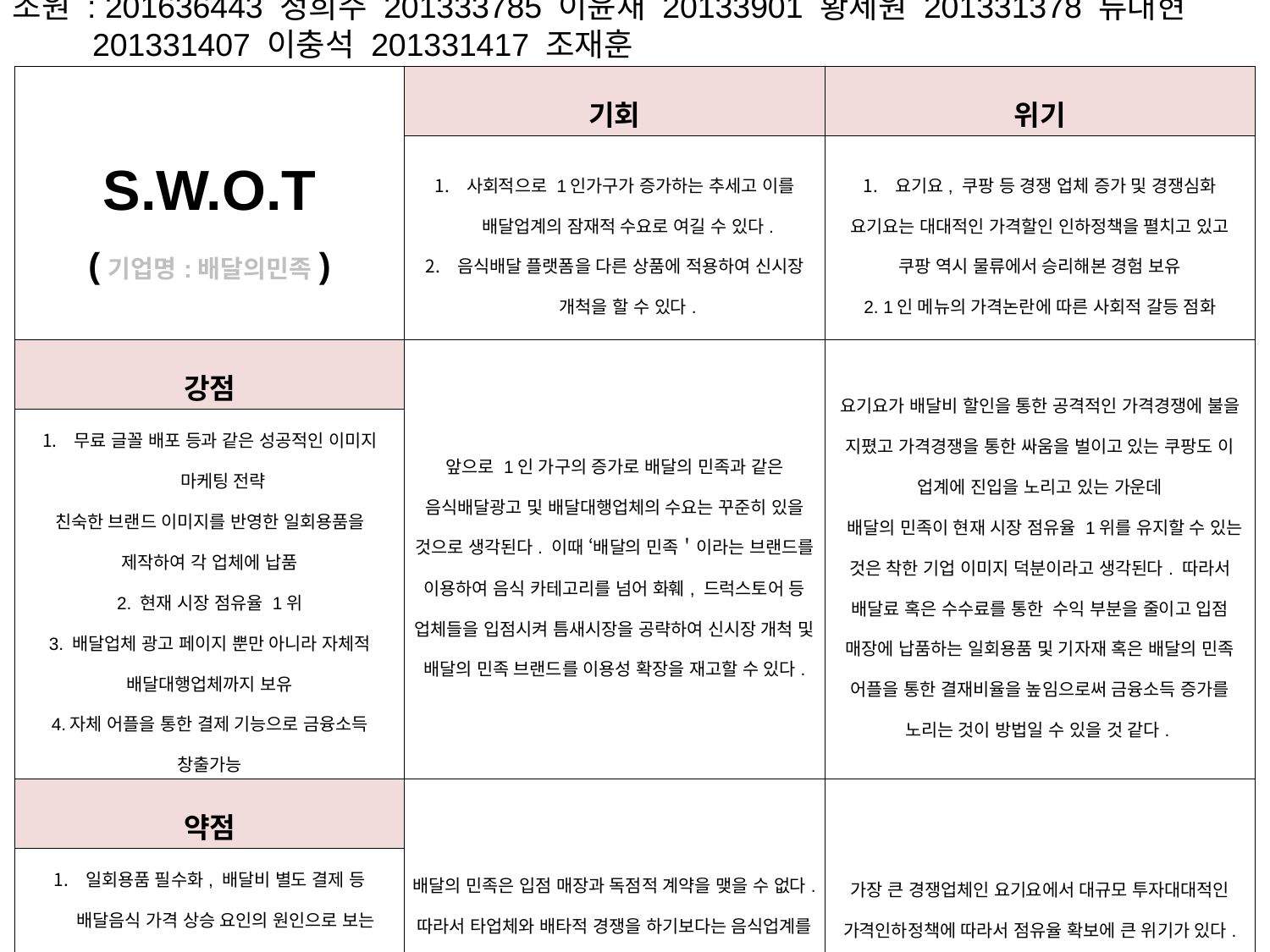

조원 : 201636443 정희주 201333785 이윤재 20133901 황제원 201331378 류대현
         201331407 이충석 201331417 조재훈
| S.W.O.T (기업명:배달의민족) | 기회 | 위기 |
| --- | --- | --- |
|  | 사회적으로 1인가구가 증가하는 추세고 이를 배달업계의 잠재적 수요로 여길 수 있다. 음식배달 플랫폼을 다른 상품에 적용하여 신시장 개척을 할 수 있다. | 요기요, 쿠팡 등 경쟁 업체 증가 및 경쟁심화 요기요는 대대적인 가격할인 인하정책을 펼치고 있고 쿠팡 역시 물류에서 승리해본 경험 보유 2. 1인 메뉴의 가격논란에 따른 사회적 갈등 점화 |
| 강점 | 앞으로 1인 가구의 증가로 배달의 민족과 같은 음식배달광고 및 배달대행업체의 수요는 꾸준히 있을 것으로 생각된다. 이때 ‘배달의 민족＇이라는 브랜드를 이용하여 음식 카테고리를 넘어 화훼, 드럭스토어 등 업체들을 입점시켜 틈새시장을 공략하여 신시장 개척 및 배달의 민족 브랜드를 이용성 확장을 재고할 수 있다. | 요기요가 배달비 할인을 통한 공격적인 가격경쟁에 불을 지폈고 가격경쟁을 통한 싸움을 벌이고 있는 쿠팡도 이 업계에 진입을 노리고 있는 가운데 배달의 민족이 현재 시장 점유율 1위를 유지할 수 있는 것은 착한 기업 이미지 덕분이라고 생각된다. 따라서 배달료 혹은 수수료를 통한 수익 부분을 줄이고 입점 매장에 납품하는 일회용품 및 기자재 혹은 배달의 민족 어플을 통한 결재비율을 높임으로써 금융소득 증가를 노리는 것이 방법일 수 있을 것 같다. |
| 무료 글꼴 배포 등과 같은 성공적인 이미지 마케팅 전략 친숙한 브랜드 이미지를 반영한 일회용품을 제작하여 각 업체에 납품 2. 현재 시장 점유율 1위 3. 배달업체 광고 페이지 뿐만 아니라 자체적 배달대행업체까지 보유 4.자체 어플을 통한 결제 기능으로 금융소득 창출가능 |  |  |
| 약점 | 배달의 민족은 입점 매장과 독점적 계약을 맺을 수 없다. 따라서 타업체와 배타적 경쟁을 하기보다는 음식업계를 벗어나서 기존의 택배물류보다 작은 소규모 물품 배달로 새로운 고객의 유입을 넓혀 가는 것도 한 가지 방법인 것 같다. 또한 배달음식 가격 상승 요인으로 보는 시각에 대해서도 현재 운용 중인 배달 대행 서비스 적용 분야를 늘려 비용절감을 노릴 수 있을 것으로 생각된다. | 가장 큰 경쟁업체인 요기요에서 대규모 투자대대적인 가격인하정책에 따라서 점유율 확보에 큰 위기가 있다. 상대적으로 요기요에 비해 자금력이 뒤쳐지는 배달의 민족은 가격경쟁에 맞붙기 보단 한국 제일의 검색엔진인 네이버와 그 결재수단인 네이버페이와의 협력을 통해 접근성을 용이하게 하여 점유율 방어를 계획하고 있다. |
| 일회용품 필수화, 배달비 별도 결제 등 배달음식 가격 상승 요인의 원인으로 보는 사회적 시각 존재 배달업체 종합광고 및 배달 대행업체는 다른 배달 업체에 대하여 배타성을 띌 수 없다. 즉, 입점 매장이 배달의 민족 뿐만 아니라 다양한 플랫폼을 동시에 사용 경쟁사에 비하여 자금력 동원에 상대적으로 약점을 보일 수 있다. |  |  |
|  |  |  |